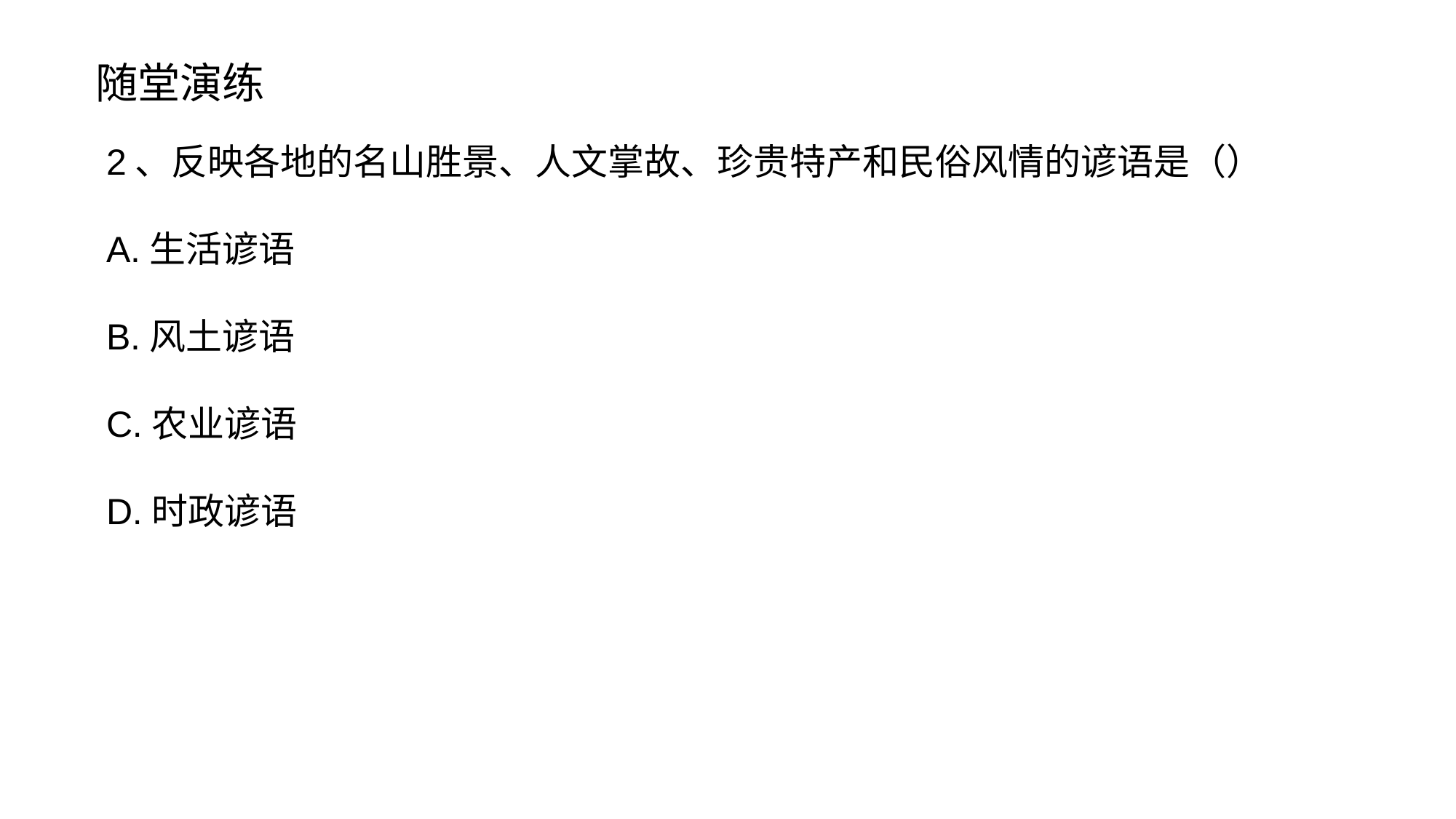

随堂演练
2、反映各地的名山胜景、人文掌故、珍贵特产和民俗风情的谚语是（）

A.生活谚语

B.风土谚语

C.农业谚语

D.时政谚语